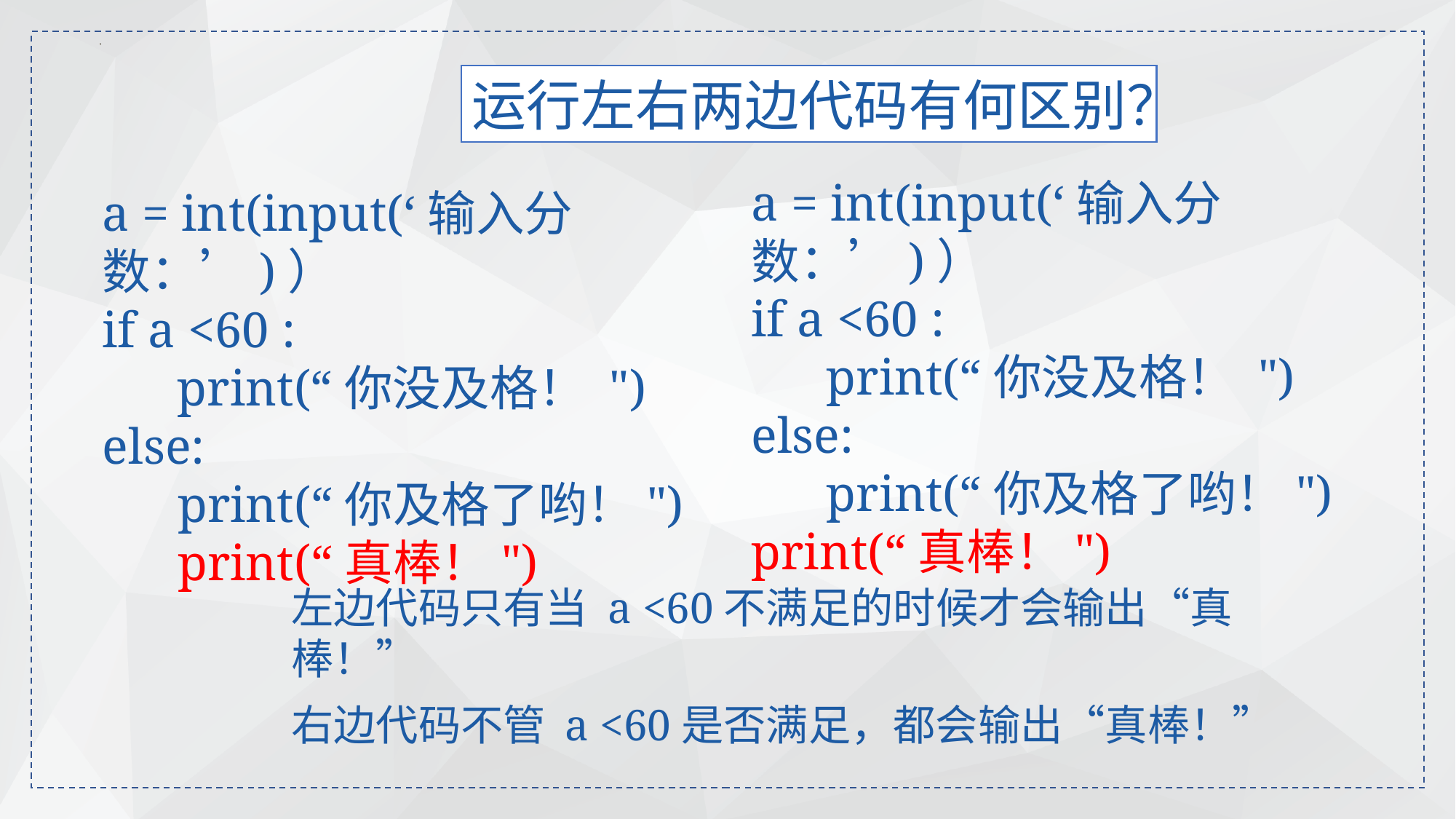

运行左右两边代码有何区别？
a = int(input(‘输入分数：’)）
if a <60 :
      print(“你没及格！ ")
else:
      print(“你及格了哟！")
print(“真棒！")
a = int(input(‘输入分数：’)）
if a <60 :
      print(“你没及格！ ")
else:
      print(“你及格了哟！")
      print(“真棒！")
左边代码只有当 a <60不满足的时候才会输出“真棒！”
右边代码不管 a <60是否满足，都会输出“真棒！”